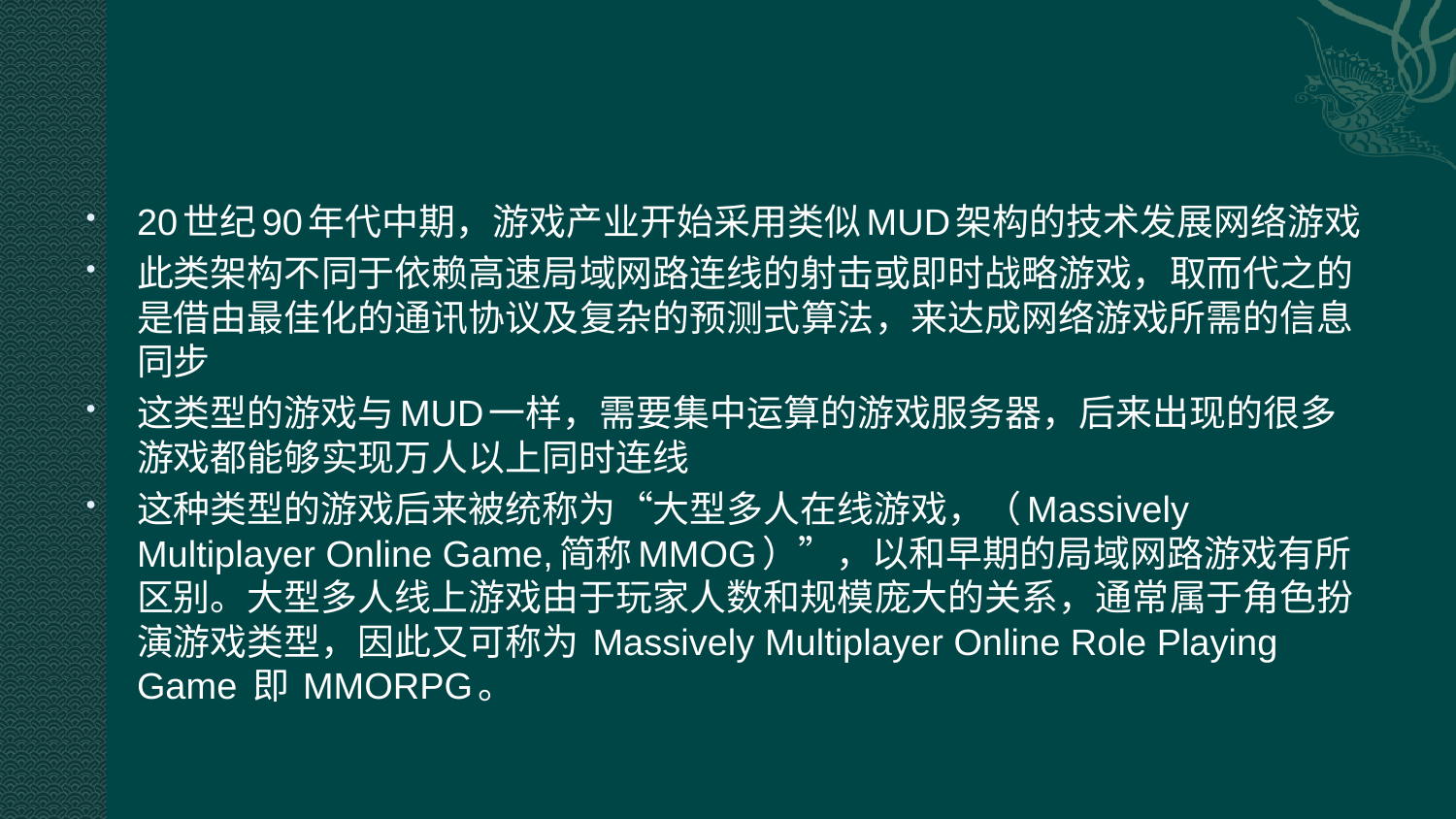

#
20世纪90年代中期，游戏产业开始采用类似MUD架构的技术发展网络游戏
此类架构不同于依赖高速局域网路连线的射击或即时战略游戏，取而代之的是借由最佳化的通讯协议及复杂的预测式算法，来达成网络游戏所需的信息同步
这类型的游戏与MUD一样，需要集中运算的游戏服务器，后来出现的很多游戏都能够实现万人以上同时连线
这种类型的游戏后来被统称为“大型多人在线游戏，（Massively Multiplayer Online Game,简称MMOG）”，以和早期的局域网路游戏有所区别。大型多人线上游戏由于玩家人数和规模庞大的关系，通常属于角色扮演游戏类型，因此又可称为 Massively Multiplayer Online Role Playing Game 即 MMORPG。